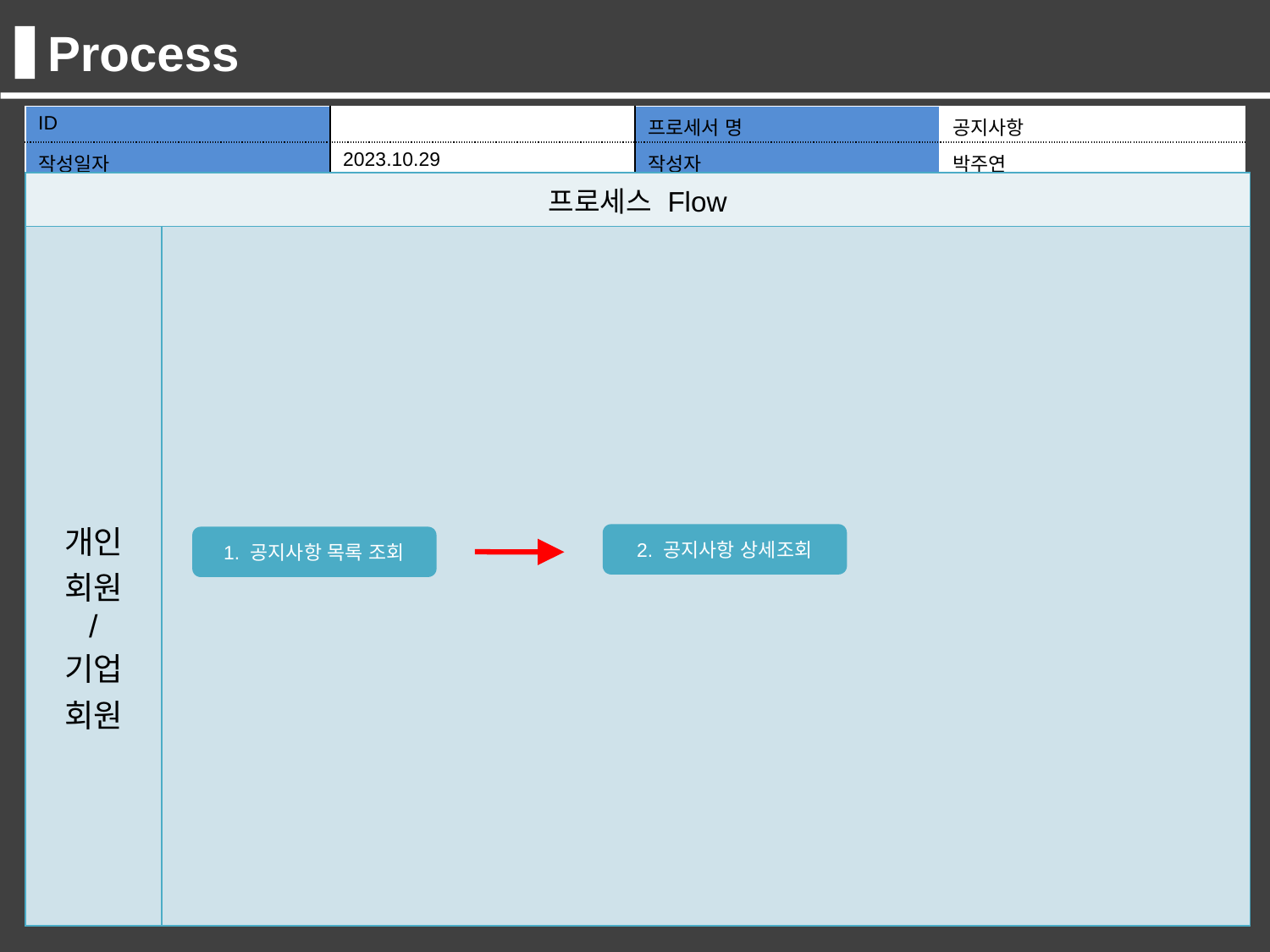

Process

| ID |  | 프로세서 명 | 공지사항 |
| --- | --- | --- | --- |
| 작성일자 | 2023.10.29 | 작성자 | 박주연 |
| 프로세스 Flow |  |
| --- | --- |
| 개인 회원 / 기업 회원 |  |
2. 공지사항 상세조회
1. 공지사항 목록 조회